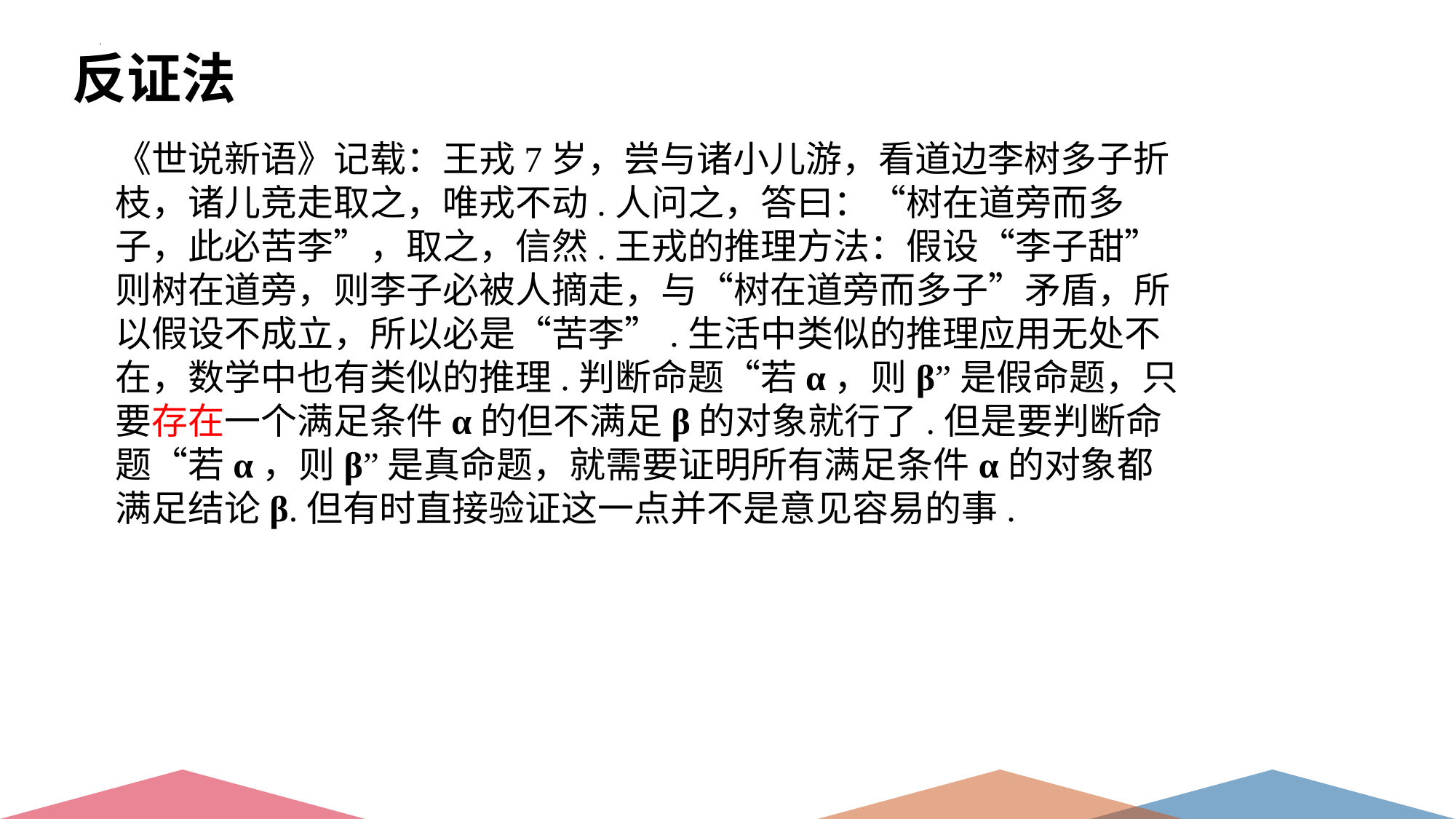

反证法
《世说新语》记载：王戎7岁，尝与诸小儿游，看道边李树多子折枝，诸儿竞走取之，唯戎不动.人问之，答曰：“树在道旁而多子，此必苦李”，取之，信然.王戎的推理方法：假设“李子甜”则树在道旁，则李子必被人摘走，与“树在道旁而多子”矛盾，所以假设不成立，所以必是“苦李”.生活中类似的推理应用无处不在，数学中也有类似的推理.判断命题“若α，则β”是假命题，只要存在一个满足条件α的但不满足β的对象就行了.但是要判断命题“若α，则β”是真命题，就需要证明所有满足条件α的对象都满足结论β.但有时直接验证这一点并不是意见容易的事.